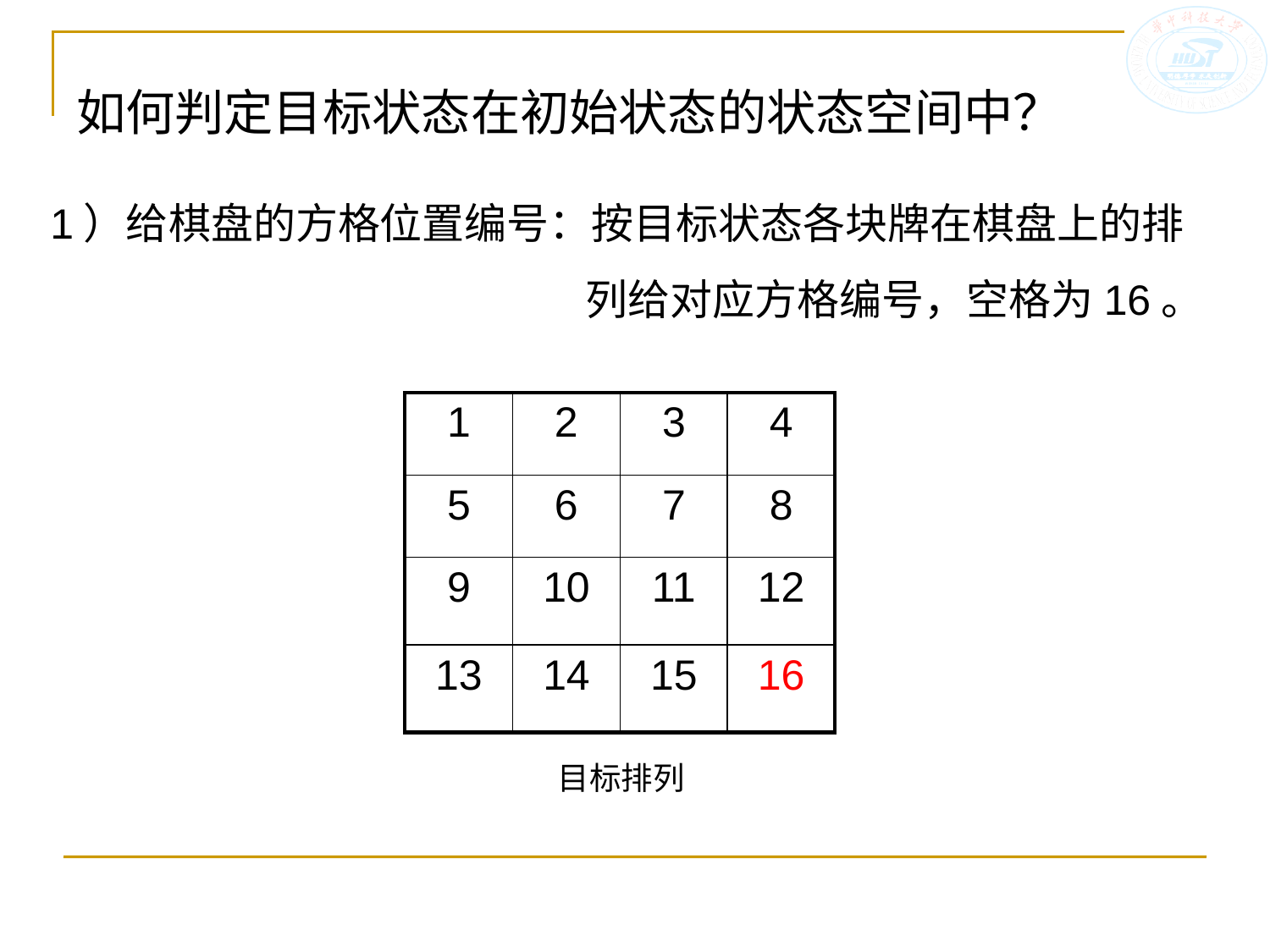

# 如何判定目标状态在初始状态的状态空间中？
1）给棋盘的方格位置编号：按目标状态各块牌在棋盘上的排列给对应方格编号，空格为16。
| 1 | 2 | 3 | 4 |
| --- | --- | --- | --- |
| 5 | 6 | 7 | 8 |
| 9 | 10 | 11 | 12 |
| 13 | 14 | 15 | 16 |
目标排列